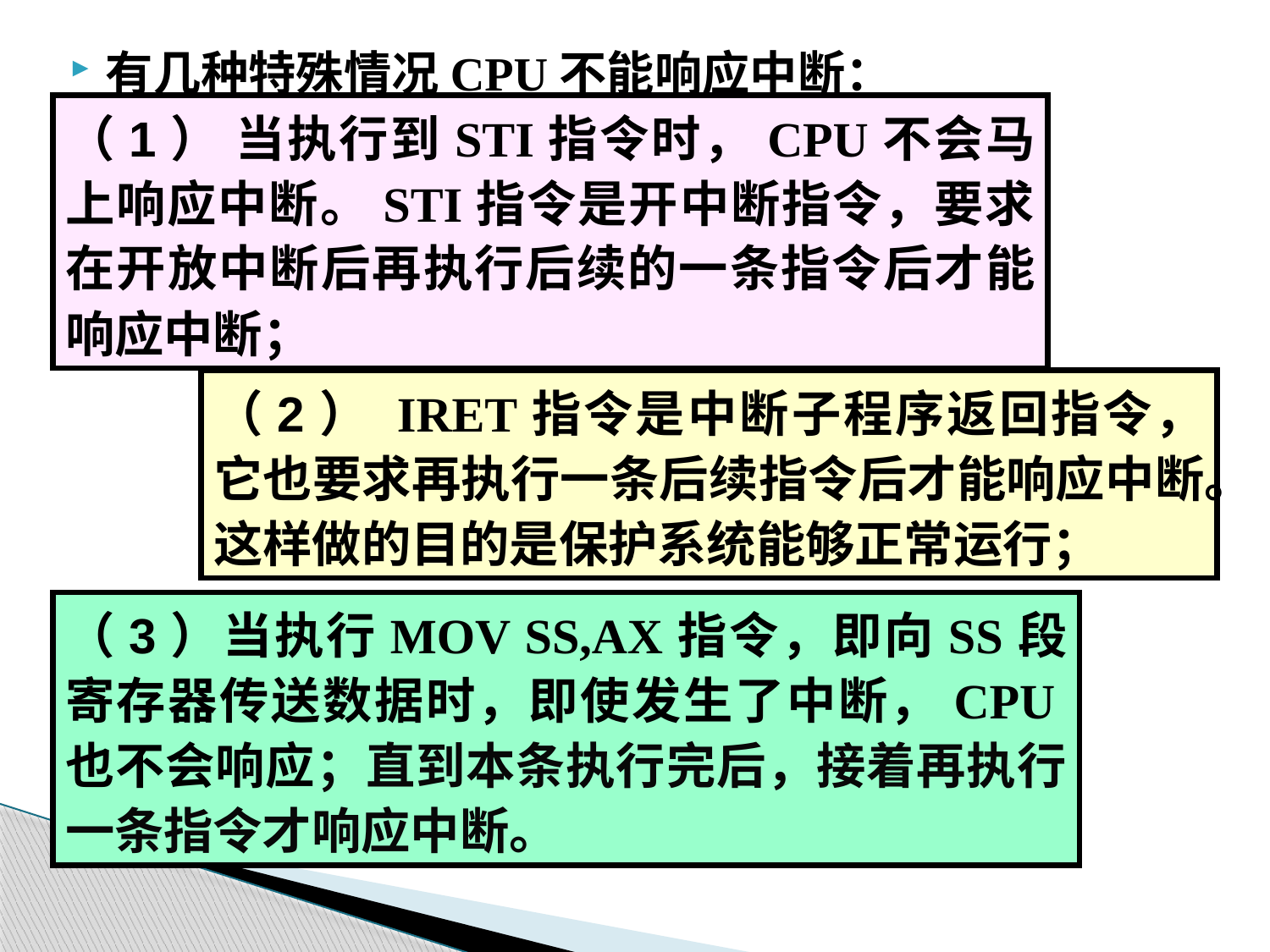

有几种特殊情况CPU不能响应中断：
（1） 当执行到STI指令时，CPU不会马上响应中断。STI指令是开中断指令，要求在开放中断后再执行后续的一条指令后才能响应中断；
（2） IRET指令是中断子程序返回指令，它也要求再执行一条后续指令后才能响应中断。这样做的目的是保护系统能够正常运行；
（3）当执行MOV SS,AX指令，即向SS段寄存器传送数据时，即使发生了中断，CPU也不会响应；直到本条执行完后，接着再执行一条指令才响应中断。